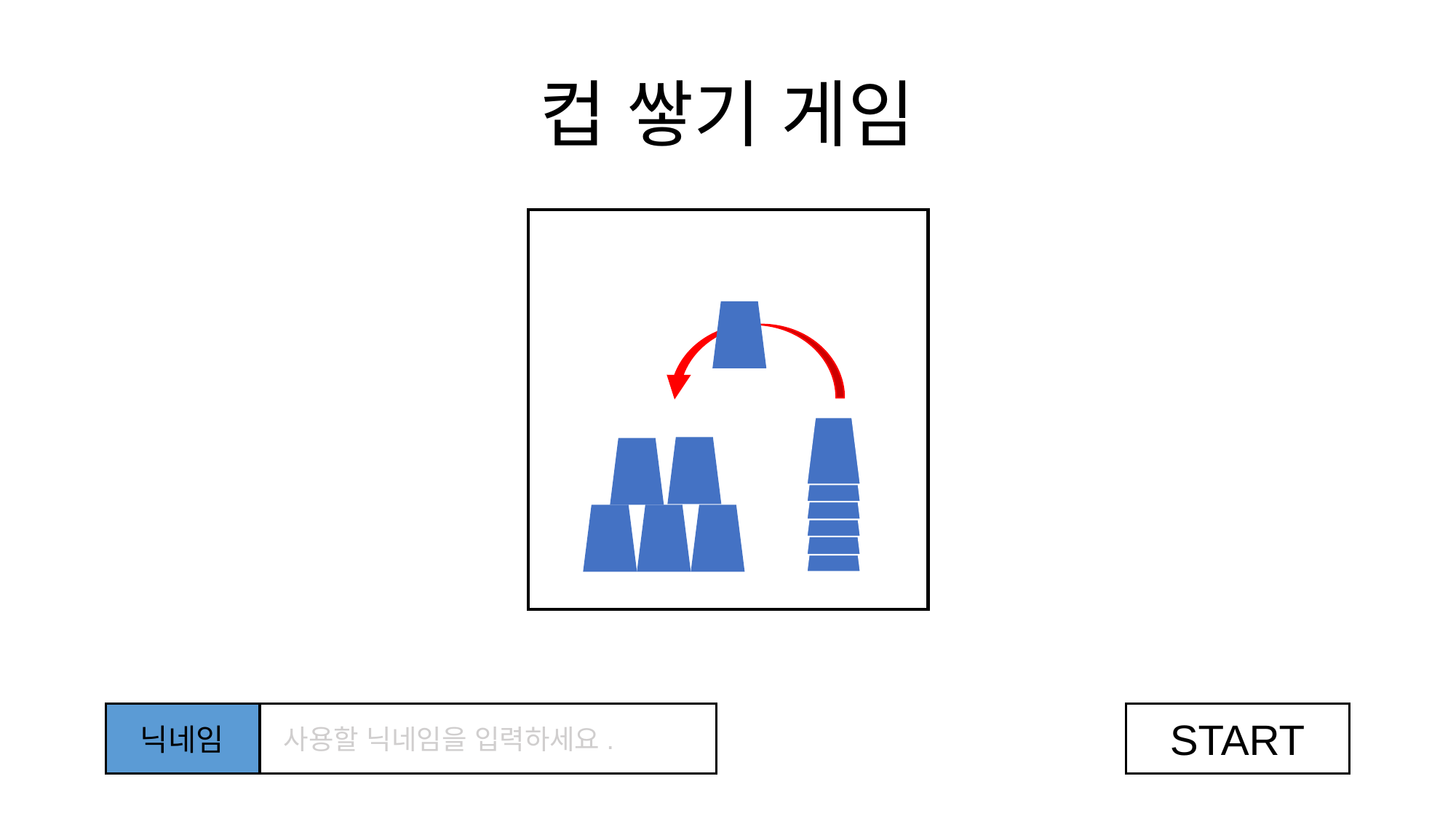

컵 쌓기 게임

닉네임

사용할 닉네임을 입력하세요.

START